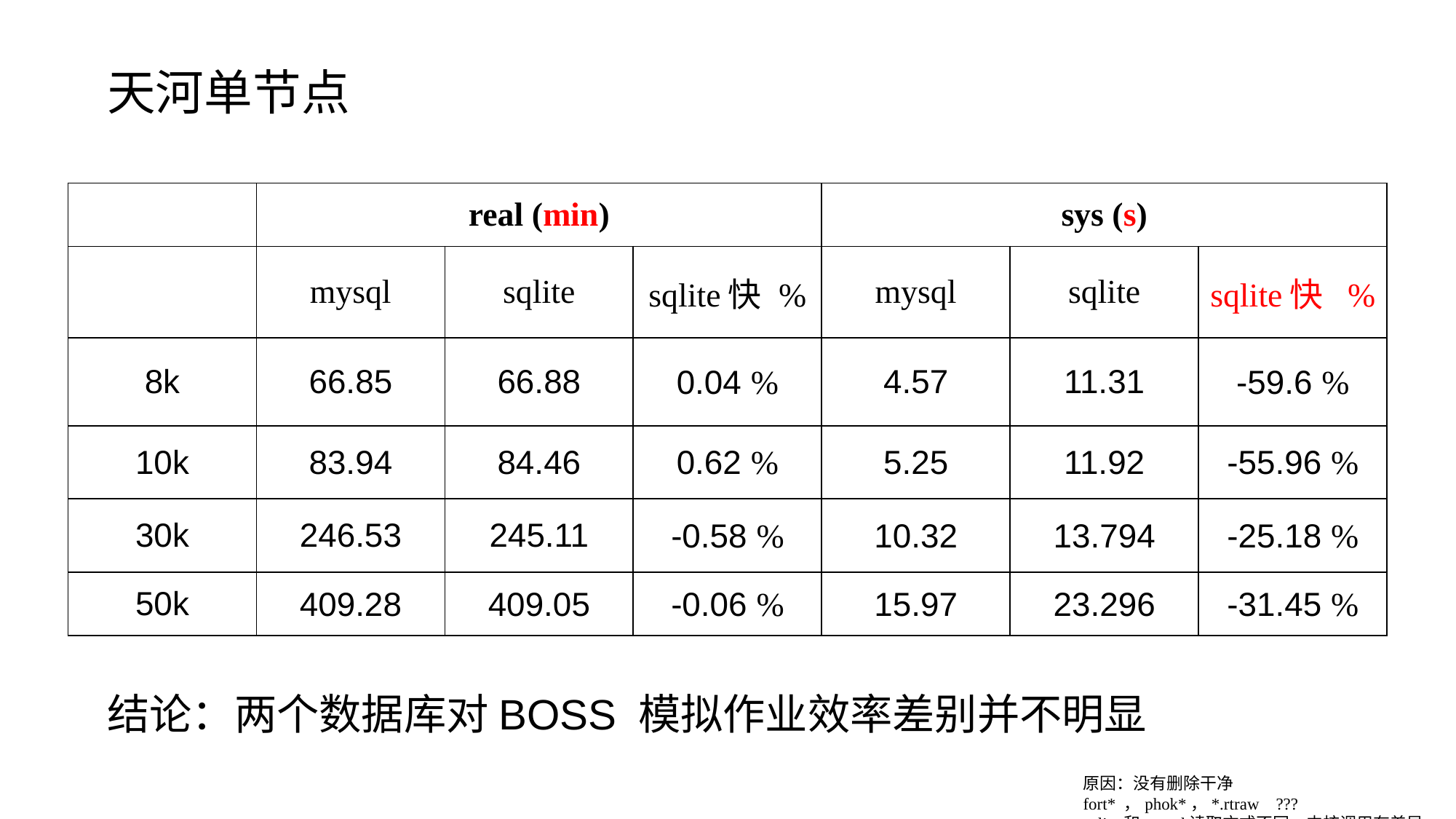

天河单节点
|  | real (min) |  |  | sys (s) |  |  |
| --- | --- | --- | --- | --- | --- | --- |
|  | mysql | sqlite | sqlite快 % | mysql | sqlite | sqlite快 % |
| 8k | 66.85 | 66.88 | 0.04 % | 4.57 | 11.31 | -59.6 % |
| 10k | 83.94 | 84.46 | 0.62 % | 5.25 | 11.92 | -55.96 % |
| 30k | 246.53 | 245.11 | -0.58 % | 10.32 | 13.794 | -25.18 % |
| 50k | 409.28 | 409.05 | -0.06 % | 15.97 | 23.296 | -31.45 % |
结论：两个数据库对BOSS 模拟作业效率差别并不明显
原因：没有删除干净fort* ，phok*，*.rtraw    ???
sqlite和mysql读取方式不同，内核调用有差异